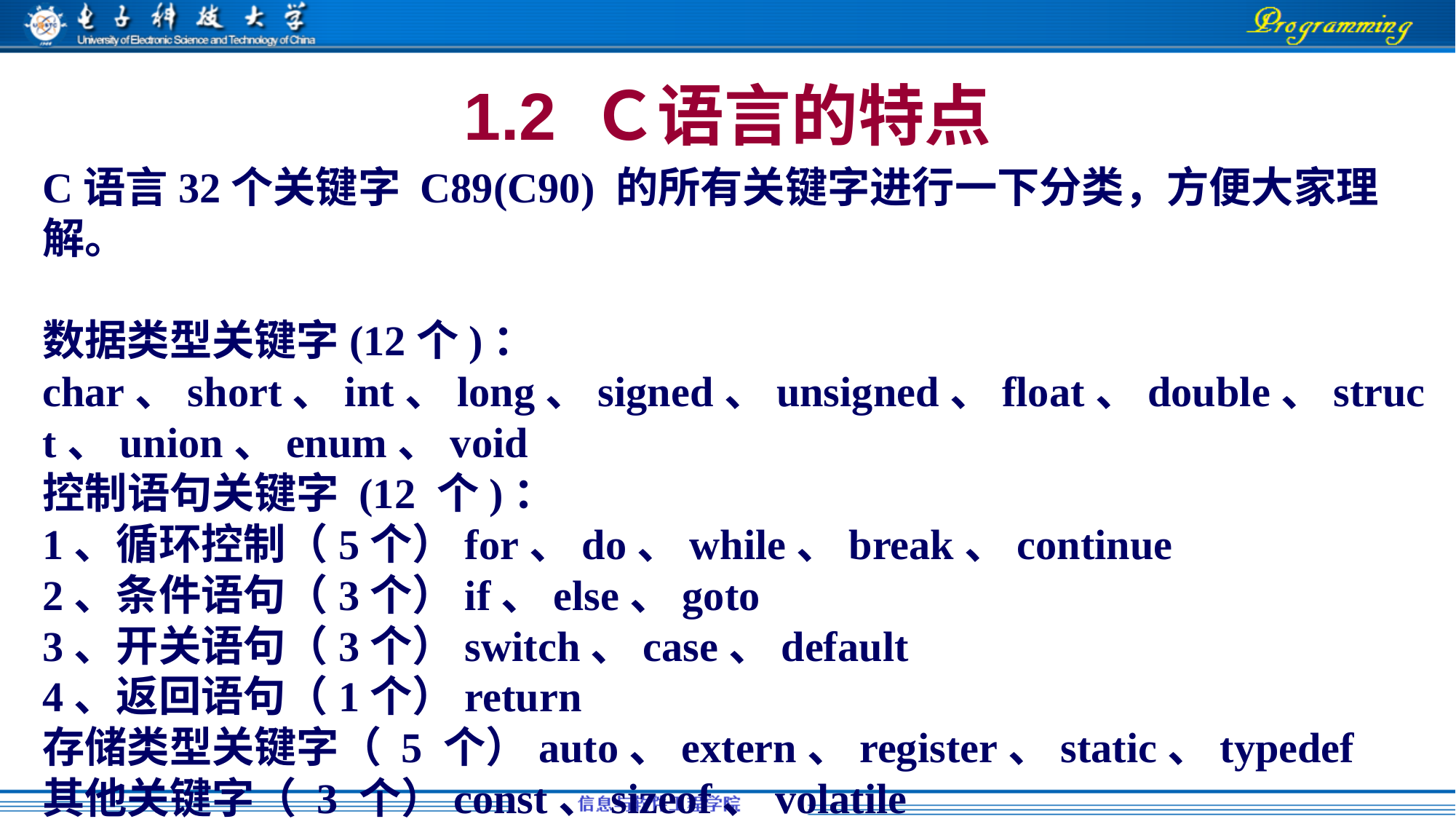

# 1.2 Ｃ语言的特点
C语言32个关键字 C89(C90) 的所有关键字进行一下分类，方便大家理解。

数据类型关键字(12个)：char、short、int、long、signed、unsigned、float、double、struct、union、enum、void
控制语句关键字 (12 个)：
1、循环控制（5个）for、do、while、break、continue
2、条件语句（3个）if、else、goto
3、开关语句（3个）switch、case、default
4、返回语句（1个）return
存储类型关键字（ 5 个）auto、extern、register、static、typedef
其他关键字（ 3 个）const、sizeof、volatile